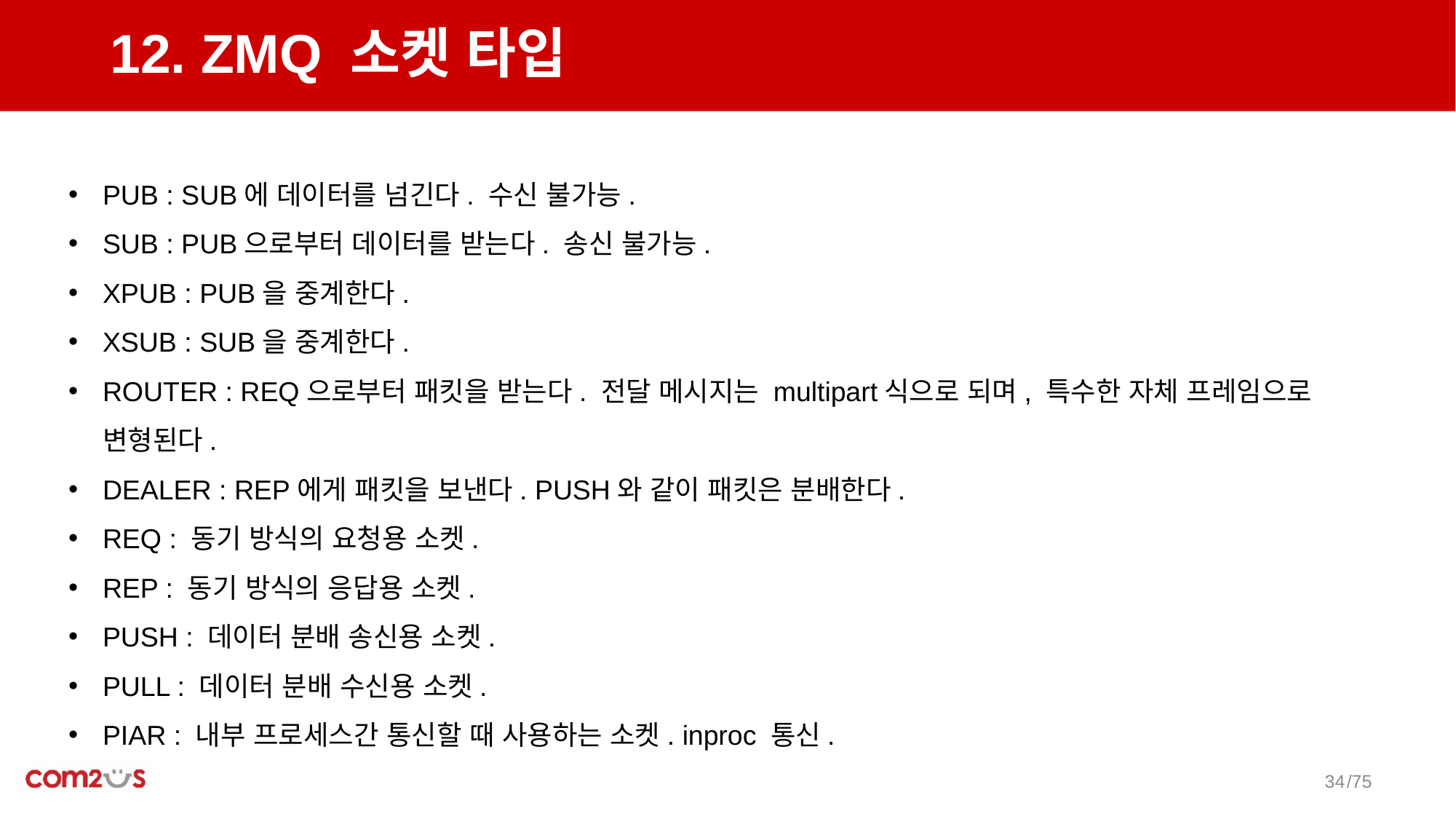

# 12. ZMQ 소켓 타입
PUB : SUB에 데이터를 넘긴다. 수신 불가능.
SUB : PUB으로부터 데이터를 받는다. 송신 불가능.
XPUB : PUB을 중계한다.
XSUB : SUB을 중계한다.
ROUTER : REQ으로부터 패킷을 받는다. 전달 메시지는 multipart식으로 되며, 특수한 자체 프레임으로 변형된다.
DEALER : REP에게 패킷을 보낸다. PUSH와 같이 패킷은 분배한다.
REQ : 동기 방식의 요청용 소켓.
REP : 동기 방식의 응답용 소켓.
PUSH : 데이터 분배 송신용 소켓.
PULL : 데이터 분배 수신용 소켓.
PIAR : 내부 프로세스간 통신할 때 사용하는 소켓. inproc 통신.
34